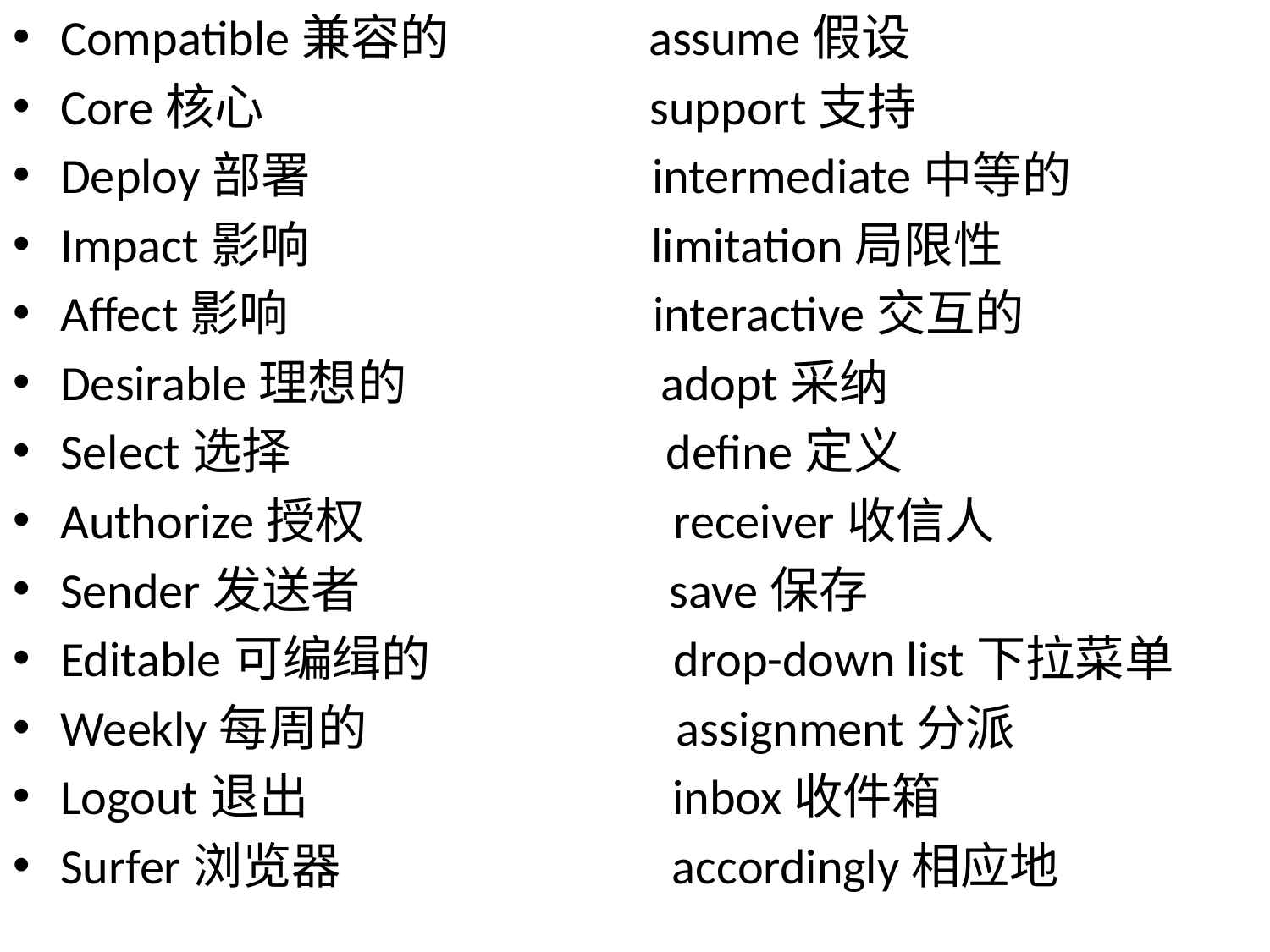

Compatible兼容的                 assume假设
Core核心                                  support支持
Deploy部署                              intermediate中等的
Impact影响                              limitation局限性
Affect影响                                interactive交互的
Desirable理想的                      adopt采纳
Select选择                                 define定义
Authorize授权                           receiver收信人
Sender发送者                           save保存
Editable可编缉的                     drop-down list下拉菜单
Weekly每周的                           assignment分派
Logout退出                                inbox收件箱
Surfer浏览器                             accordingly相应地